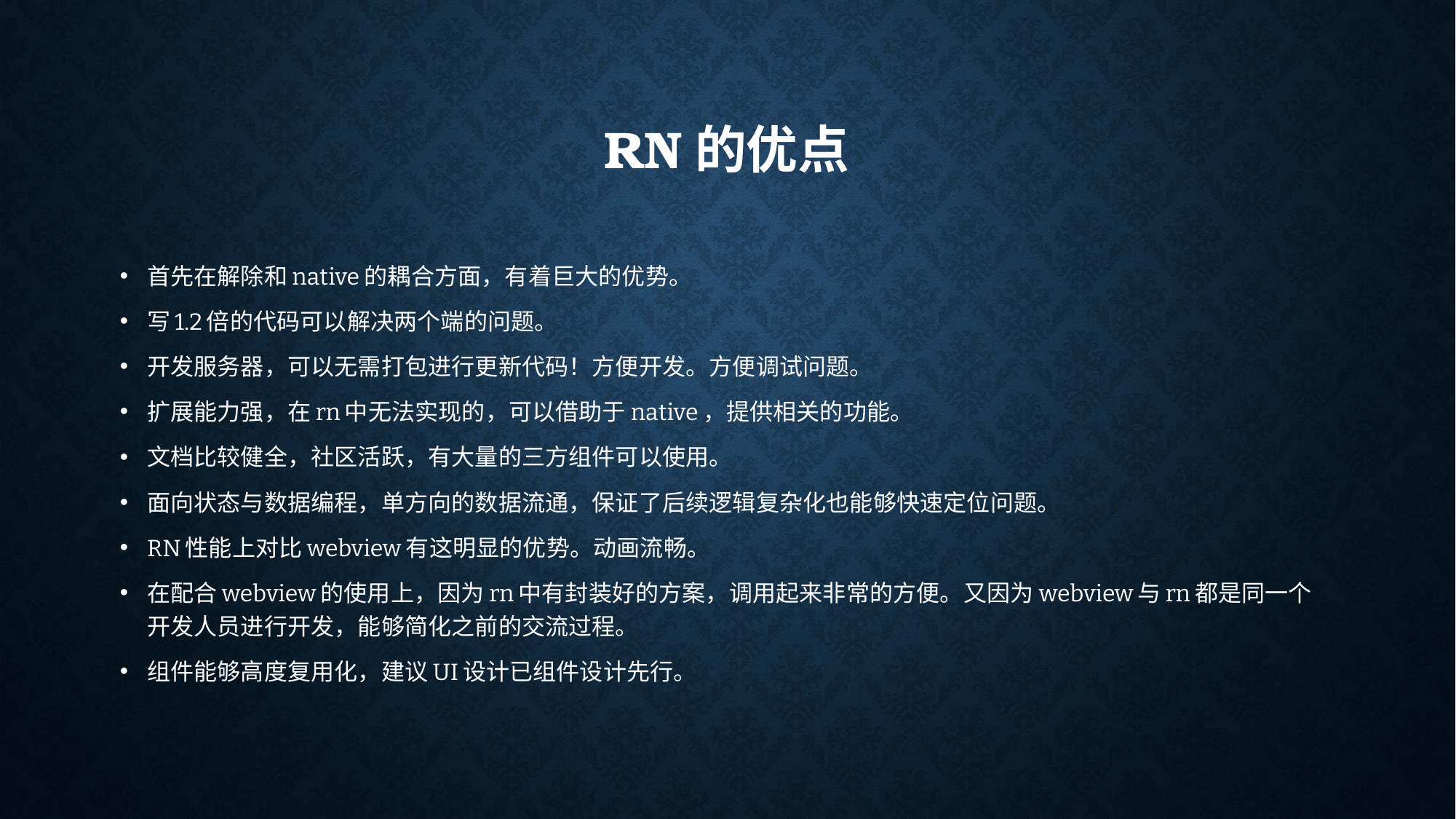

# RN的优点
首先在解除和native的耦合方面，有着巨大的优势。
写1.2倍的代码可以解决两个端的问题。
开发服务器，可以无需打包进行更新代码！方便开发。方便调试问题。
扩展能力强，在rn中无法实现的，可以借助于native，提供相关的功能。
文档比较健全，社区活跃，有大量的三方组件可以使用。
面向状态与数据编程，单方向的数据流通，保证了后续逻辑复杂化也能够快速定位问题。
RN性能上对比webview有这明显的优势。动画流畅。
在配合webview的使用上，因为rn中有封装好的方案，调用起来非常的方便。又因为webview与rn都是同一个开发人员进行开发，能够简化之前的交流过程。
组件能够高度复用化，建议UI设计已组件设计先行。